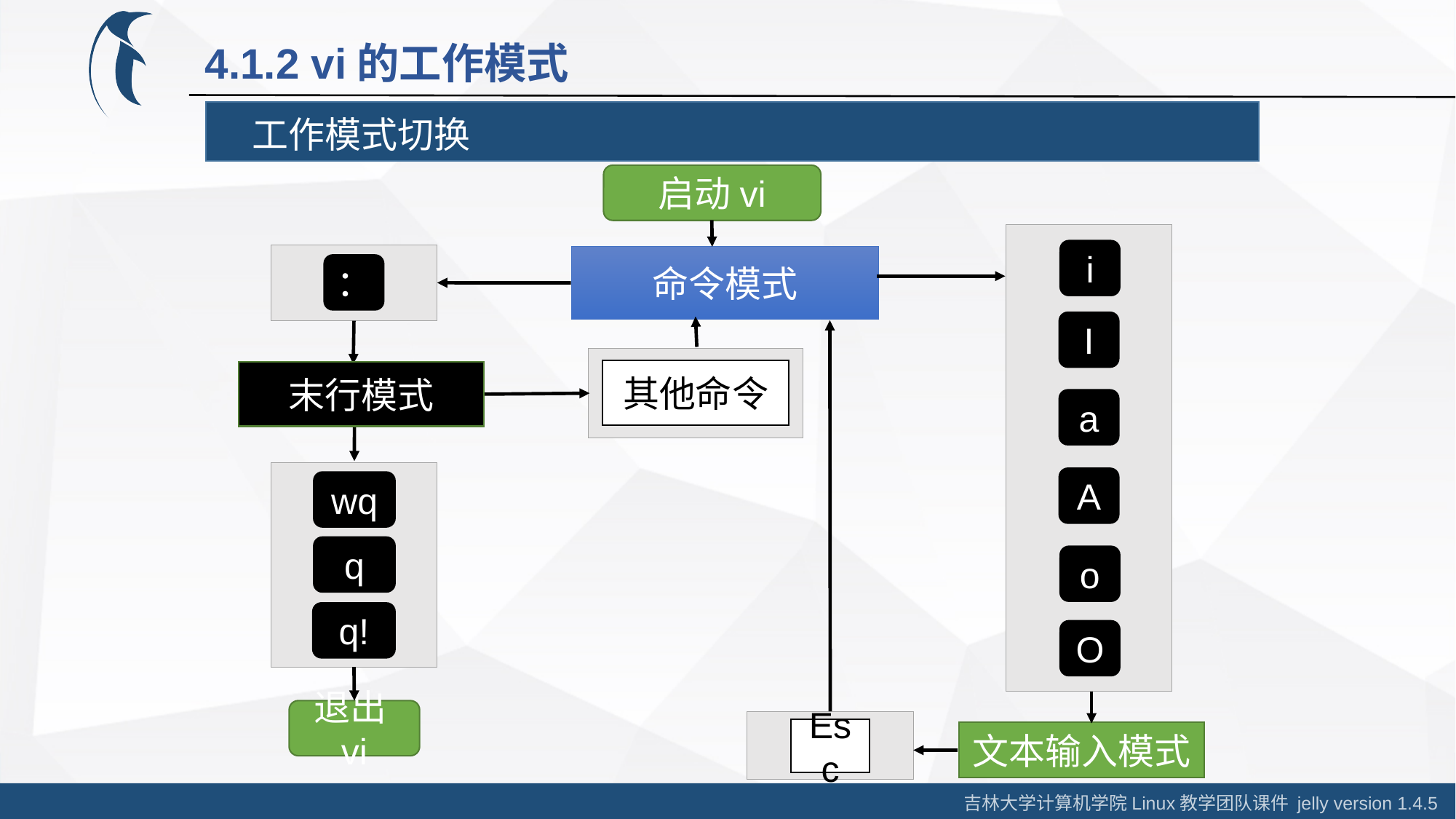

4.1.2 vi的工作模式

工作模式切换
启动vi

i

命令模式
：
I

其他命令
末行模式
a

A
wq
q
o
q!
O
退出vi

Esc
文本输入模式